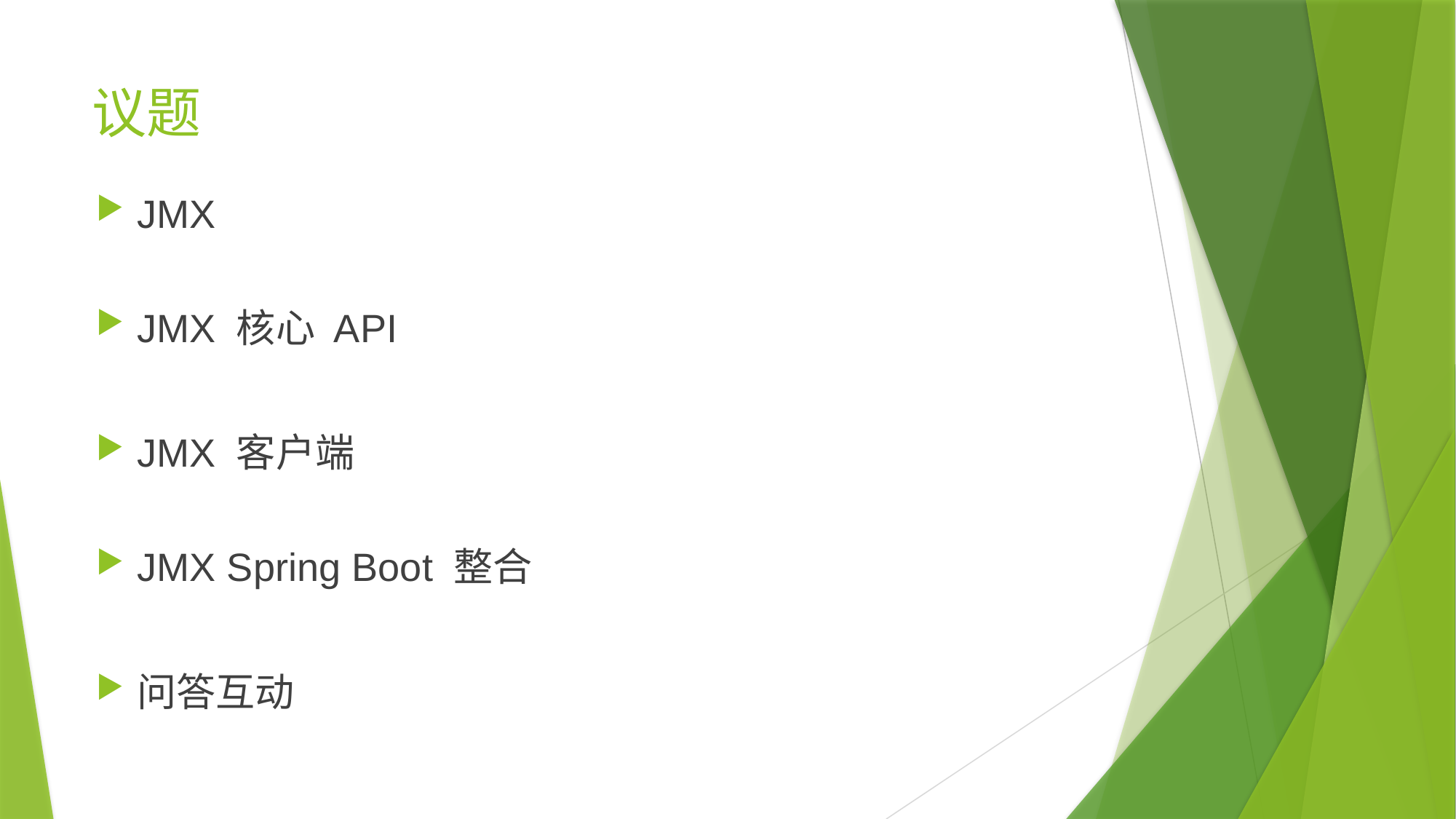

# 议题
JMX

JMX 核心 API

JMX 客户端

JMX Spring Boot 整合

问答互动